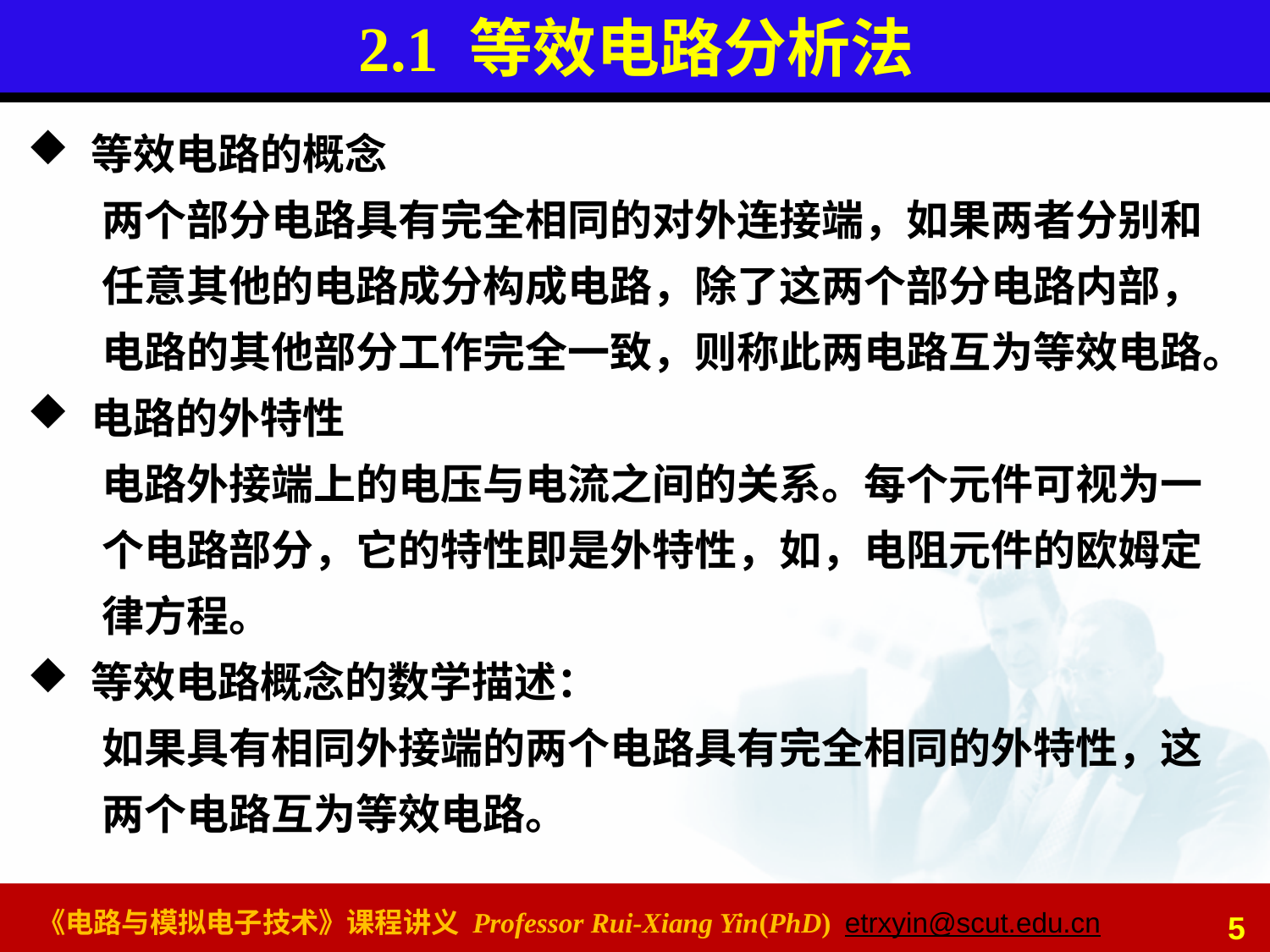

# 2.1 等效电路分析法
等效电路的概念
两个部分电路具有完全相同的对外连接端，如果两者分别和任意其他的电路成分构成电路，除了这两个部分电路内部，电路的其他部分工作完全一致，则称此两电路互为等效电路。
电路的外特性
电路外接端上的电压与电流之间的关系。每个元件可视为一个电路部分，它的特性即是外特性，如，电阻元件的欧姆定律方程。
等效电路概念的数学描述：
如果具有相同外接端的两个电路具有完全相同的外特性，这两个电路互为等效电路。
5